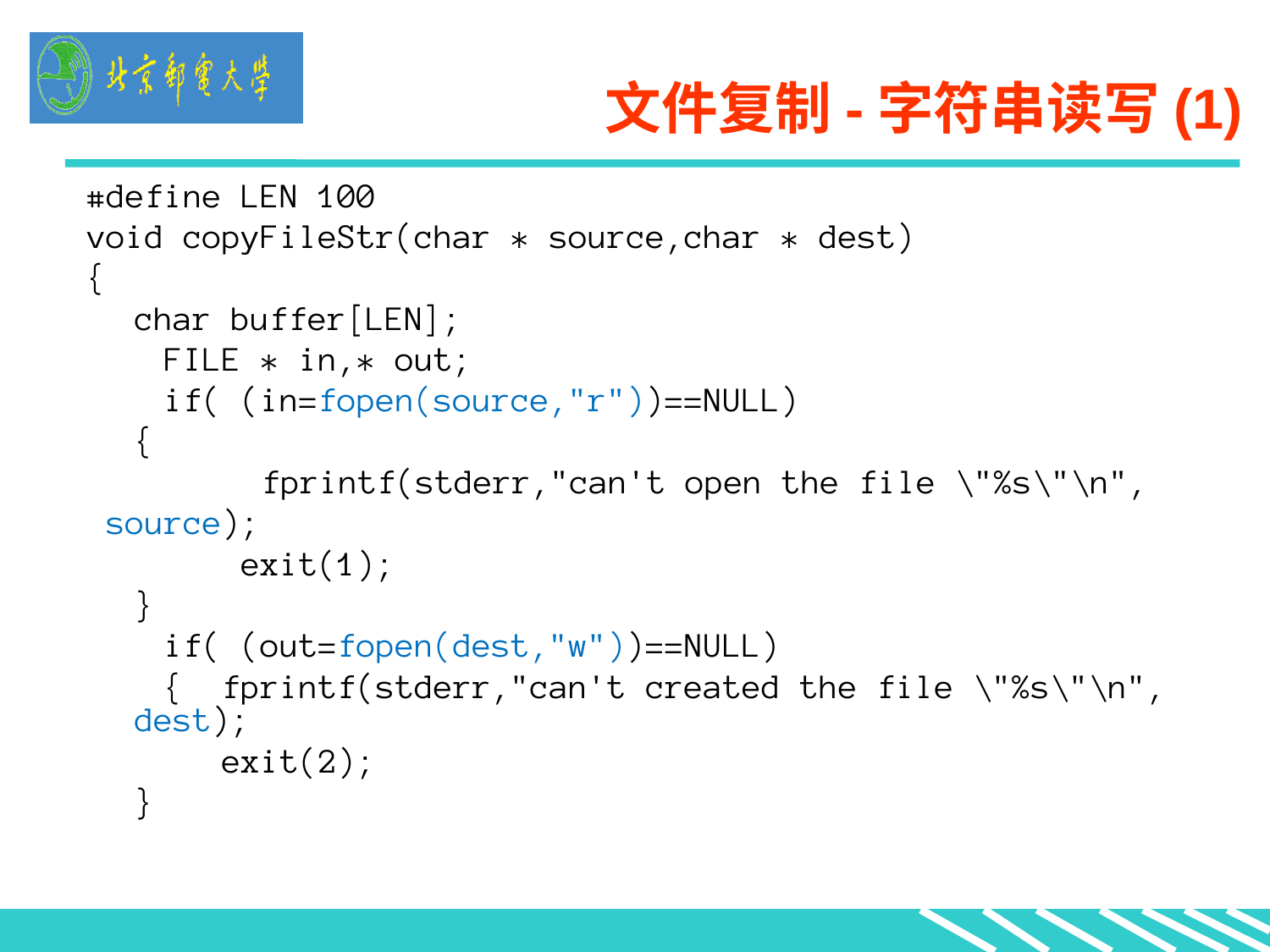

文件复制-字符串读写(1)
#define LEN 100
void copyFileStr(char * source,char * dest)
{
	char buffer[LEN];
    FILE * in,* out;
    if( (in=fopen(source,"r"))==NULL)
	{
		fprintf(stderr,"can't open the file \"%s\"\n",
 source);
        exit(1);
	}
    if( (out=fopen(dest,"w"))==NULL)
    {  fprintf(stderr,"can't created the file \"%s\"\n", dest);
       exit(2);
	}